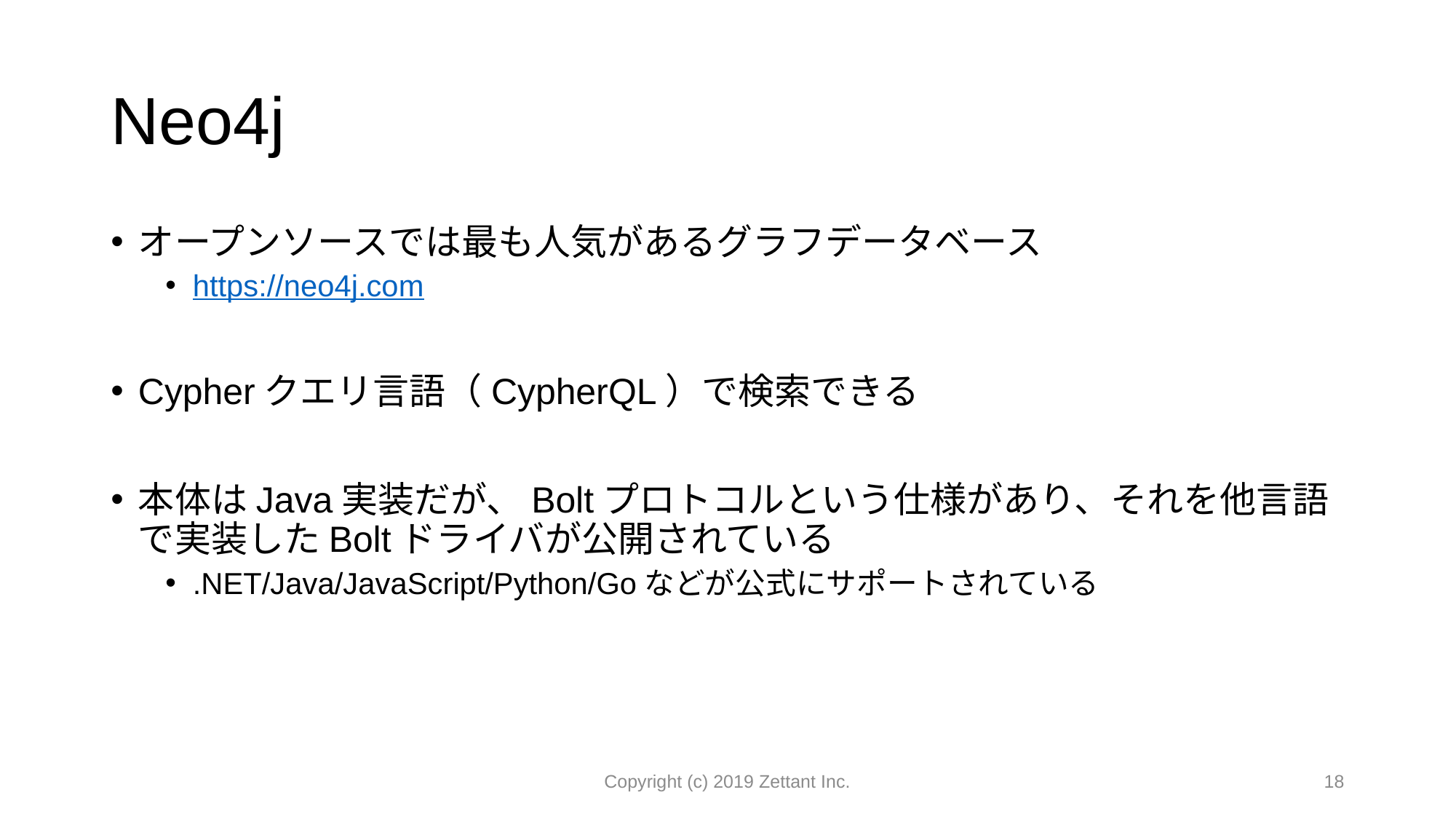

# Neo4j
オープンソースでは最も人気があるグラフデータベース
https://neo4j.com

Cypherクエリ言語（CypherQL）で検索できる

本体はJava実装だが、Boltプロトコルという仕様があり、それを他言語で実装したBoltドライバが公開されている
.NET/Java/JavaScript/Python/Goなどが公式にサポートされている

Copyright (c) 2019 Zettant Inc.
18